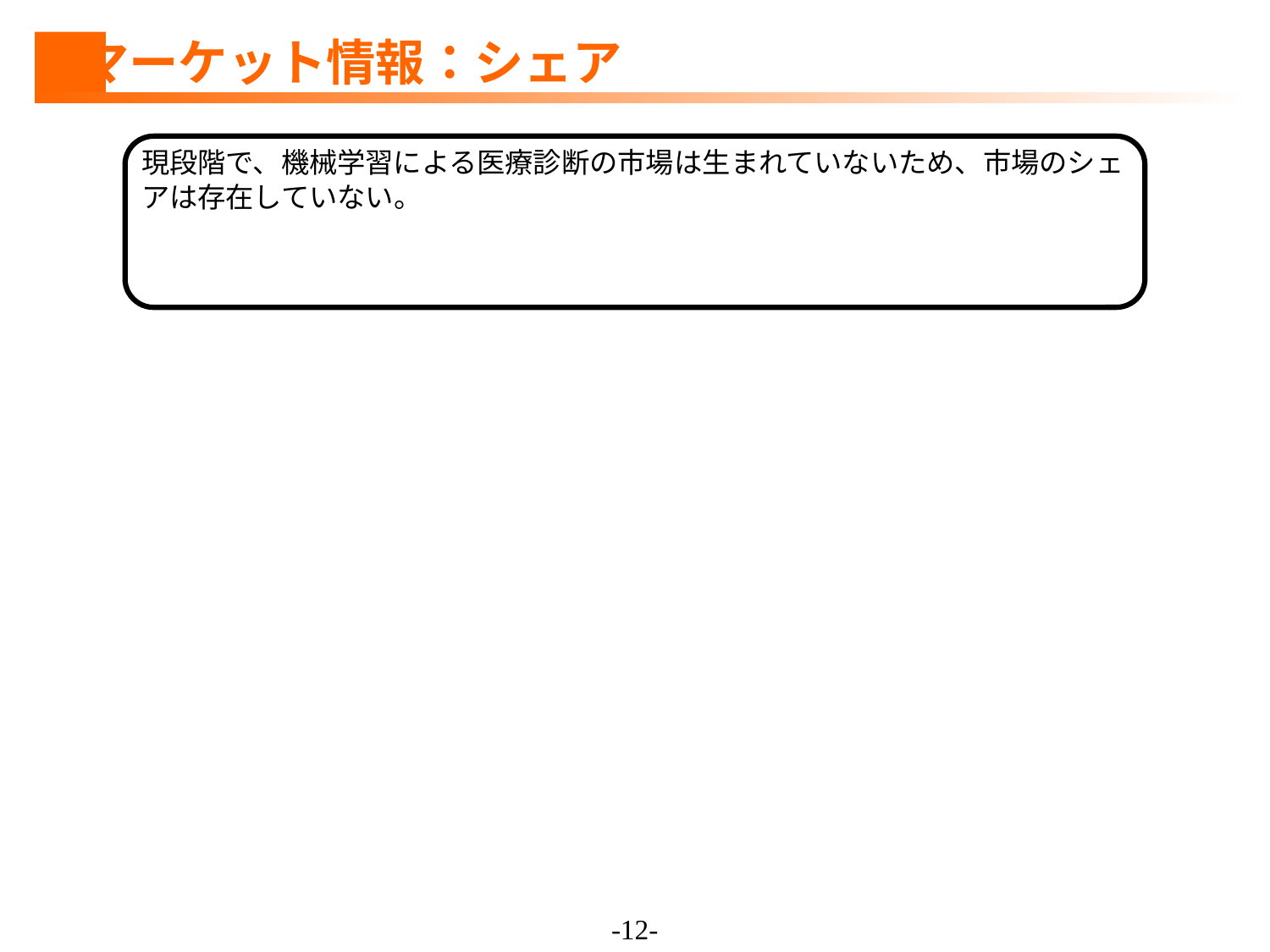

マーケット情報：シェア

現段階で、機械学習による医療診断の市場は生まれていないため、市場のシェアは存在していない。
-12-